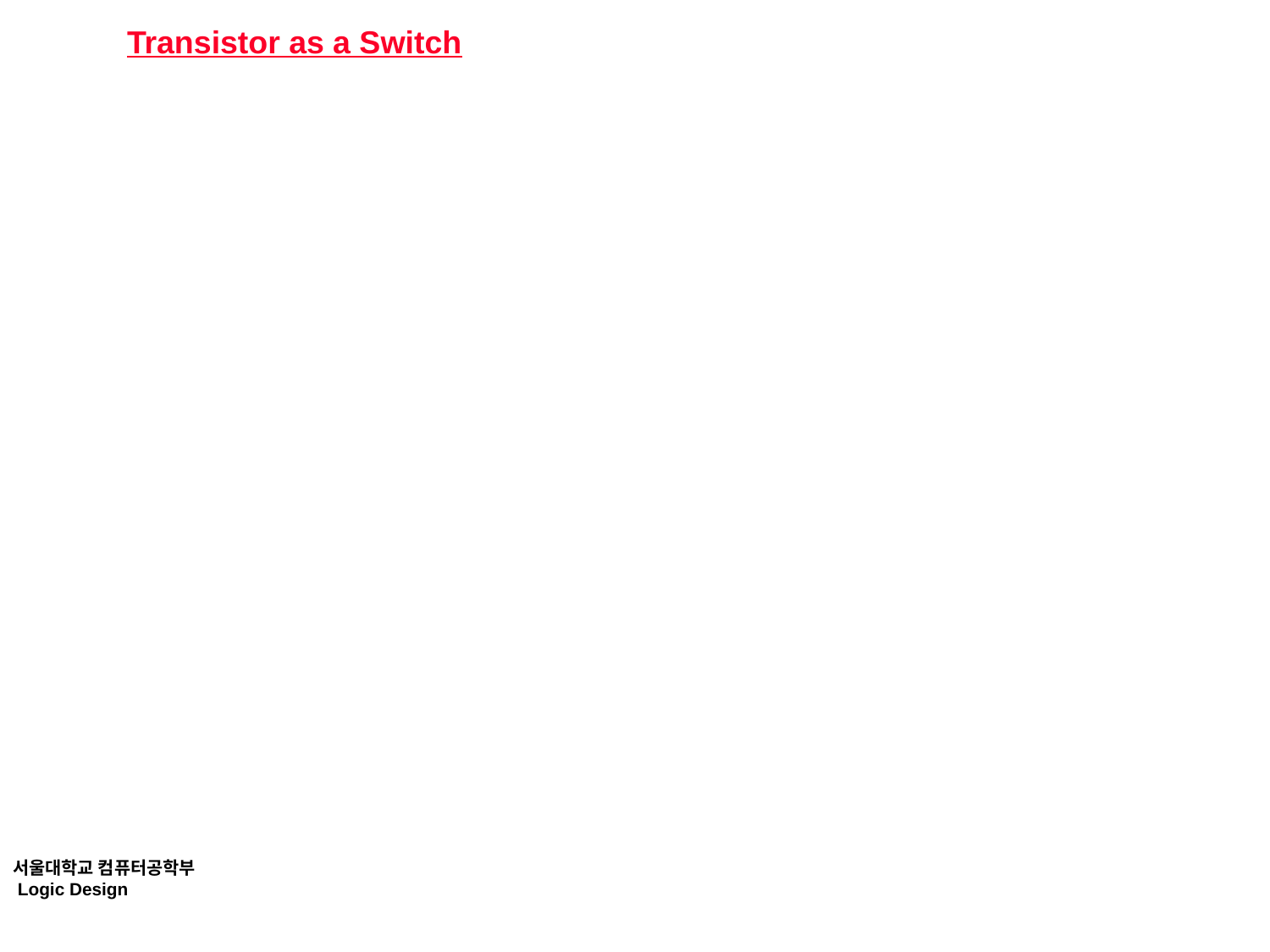

# Transistor as a Switch

서울대학교 컴퓨터공학부
 Logic Design                                                                                                                                                                                                               Chap1.26